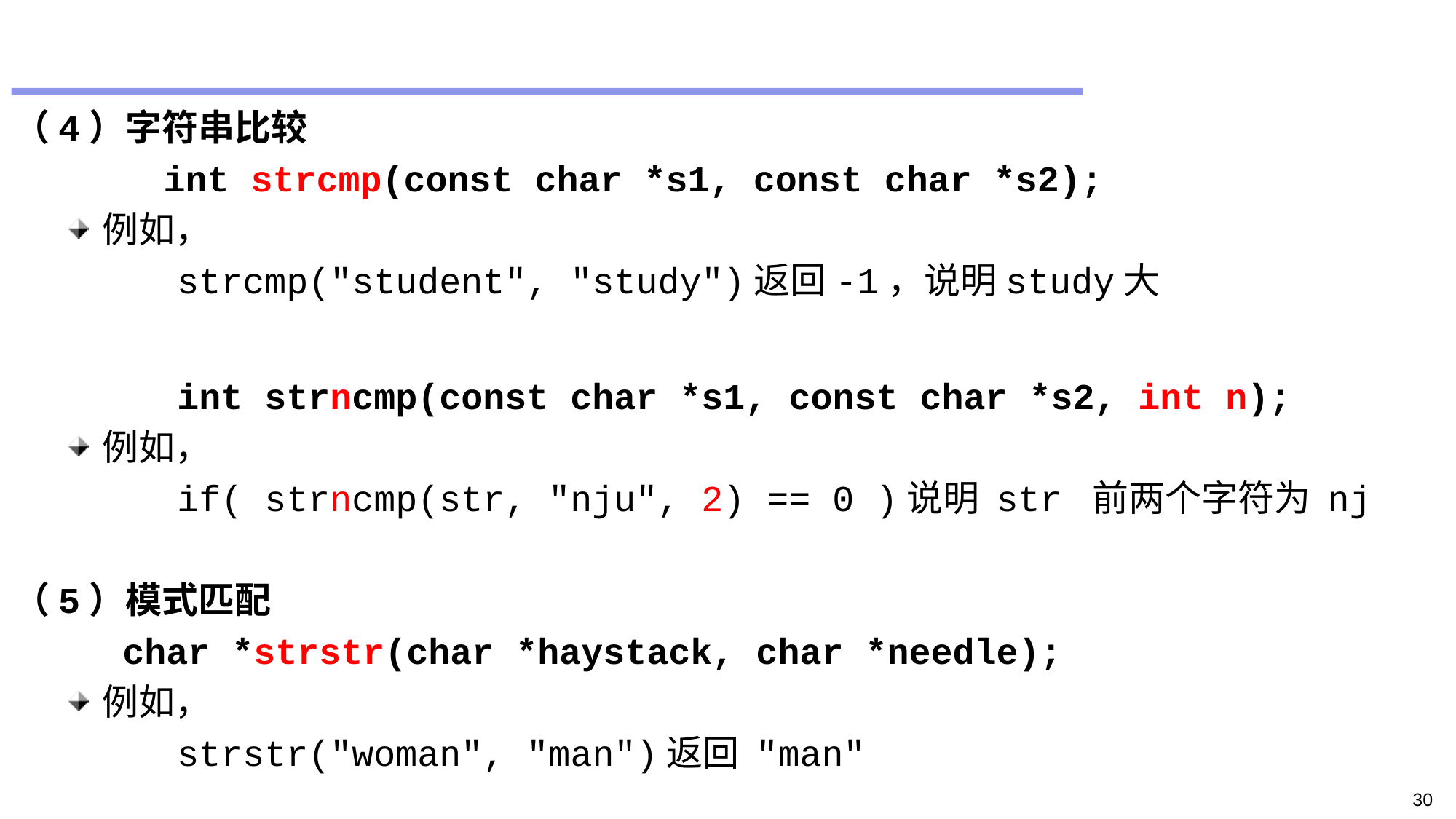

#
（4）字符串比较
		int strcmp(const char *s1, const char *s2);
例如，
	strcmp("student", "study")返回-1，说明study大

	int strncmp(const char *s1, const char *s2, int n);
例如，
	if( strncmp(str, "nju", 2) == 0 )说明 str 前两个字符为 nj

（5）模式匹配
	char *strstr(char *haystack, char *needle);
例如，
	strstr("woman", "man")返回 "man"
30